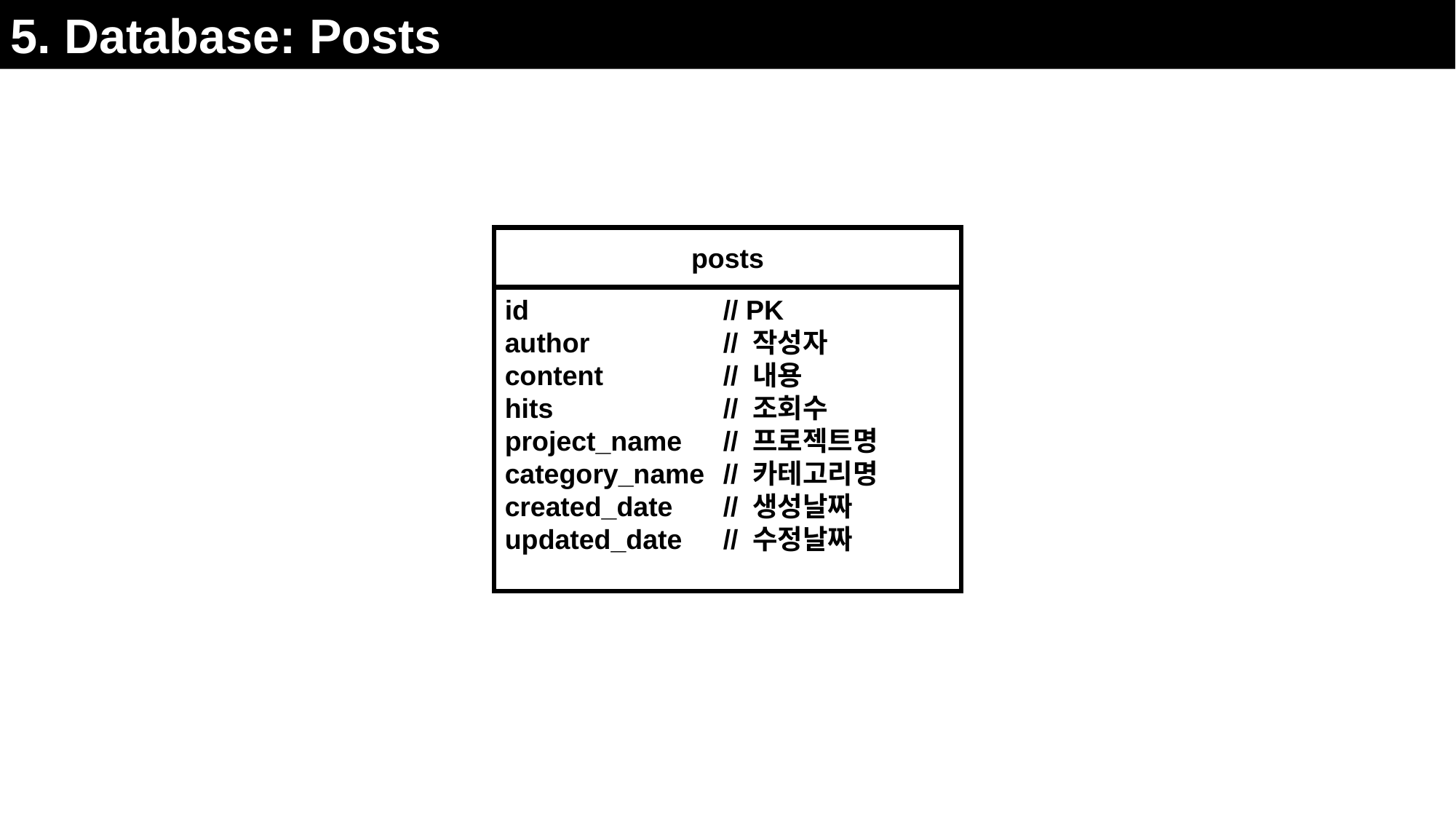

5. Database: Posts
posts
id		// PK
author		// 작성자
content		// 내용
hits		// 조회수
project_name	// 프로젝트명
category_name	// 카테고리명
created_date	// 생성날짜
updated_date	// 수정날짜